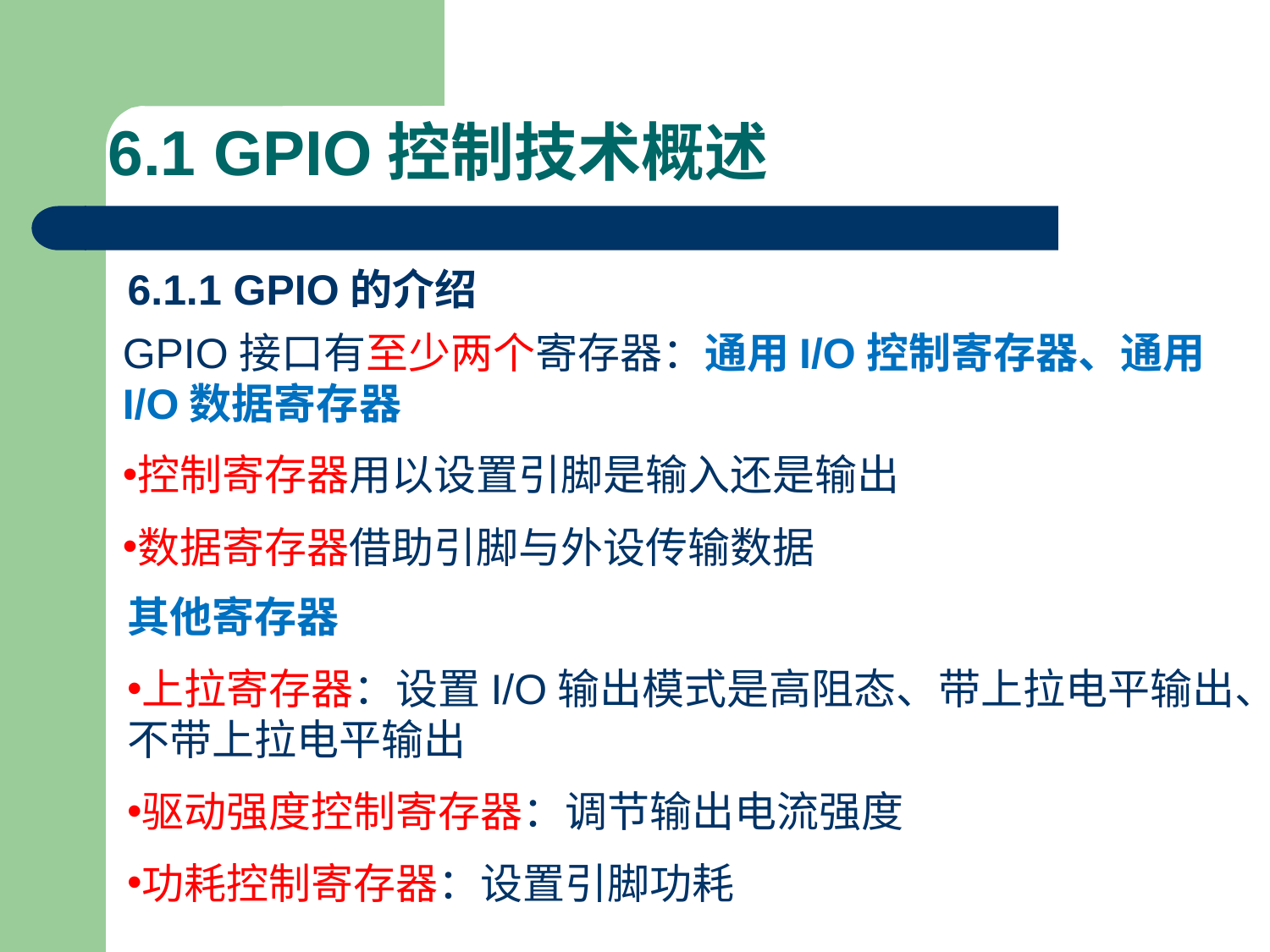

# 6.1 GPIO控制技术概述
6.1.1 GPIO的介绍
GPIO接口有至少两个寄存器：通用I/O控制寄存器、通用I/O数据寄存器
控制寄存器用以设置引脚是输入还是输出
数据寄存器借助引脚与外设传输数据
其他寄存器
上拉寄存器：设置I/O输出模式是高阻态、带上拉电平输出、不带上拉电平输出
驱动强度控制寄存器：调节输出电流强度
功耗控制寄存器：设置引脚功耗